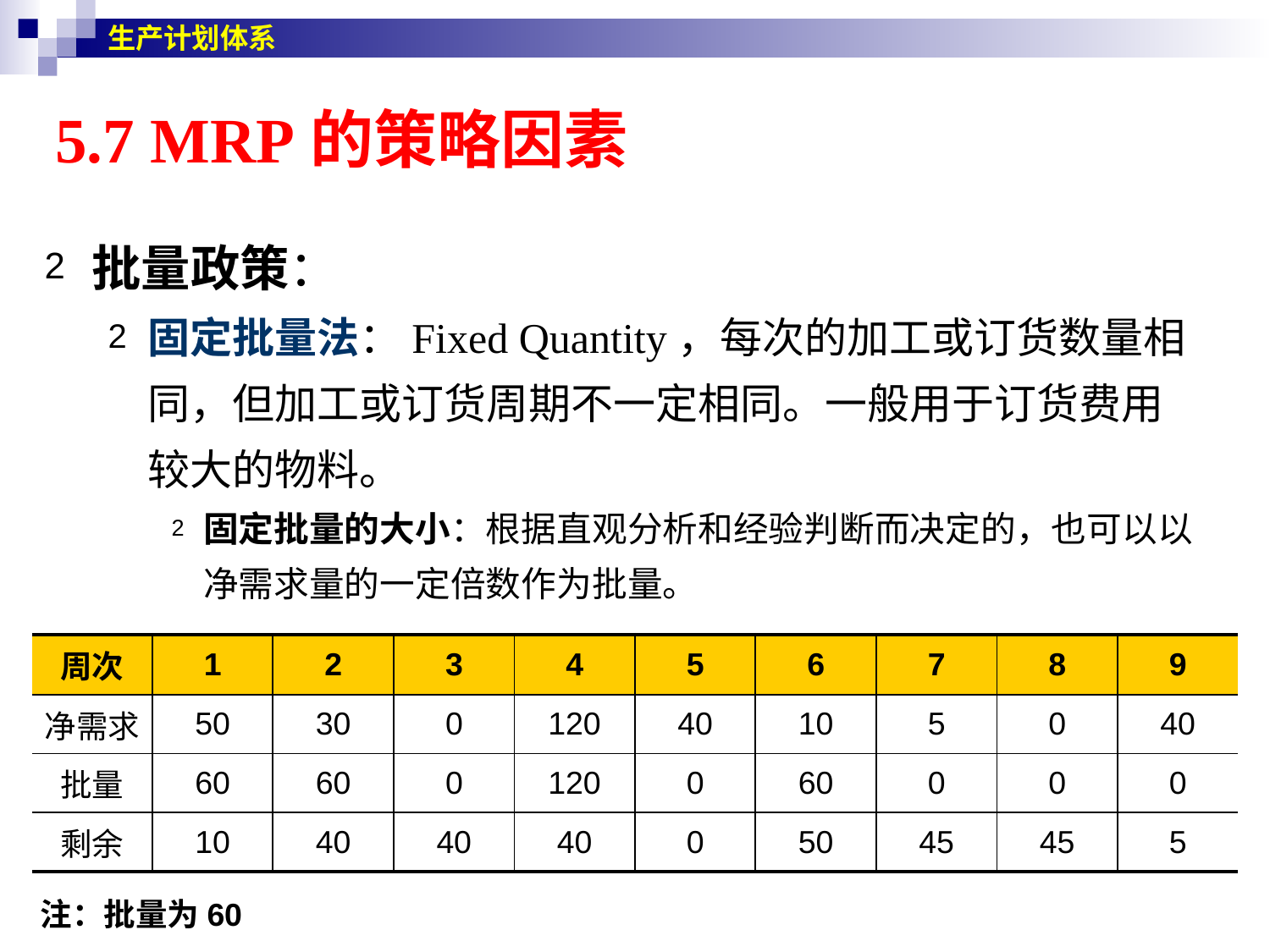

生产计划体系
# 5.7 MRP的策略因素
批量政策：
固定批量法：Fixed Quantity，每次的加工或订货数量相同，但加工或订货周期不一定相同。一般用于订货费用较大的物料。
固定批量的大小：根据直观分析和经验判断而决定的，也可以以净需求量的一定倍数作为批量。
| 周次 | 1 | 2 | 3 | 4 | 5 | 6 | 7 | 8 | 9 |
| --- | --- | --- | --- | --- | --- | --- | --- | --- | --- |
| 净需求 | 50 | 30 | 0 | 120 | 40 | 10 | 5 | 0 | 40 |
| 批量 | 60 | 60 | 0 | 120 | 0 | 60 | 0 | 0 | 0 |
| 剩余 | 10 | 40 | 40 | 40 | 0 | 50 | 45 | 45 | 5 |
注：批量为60